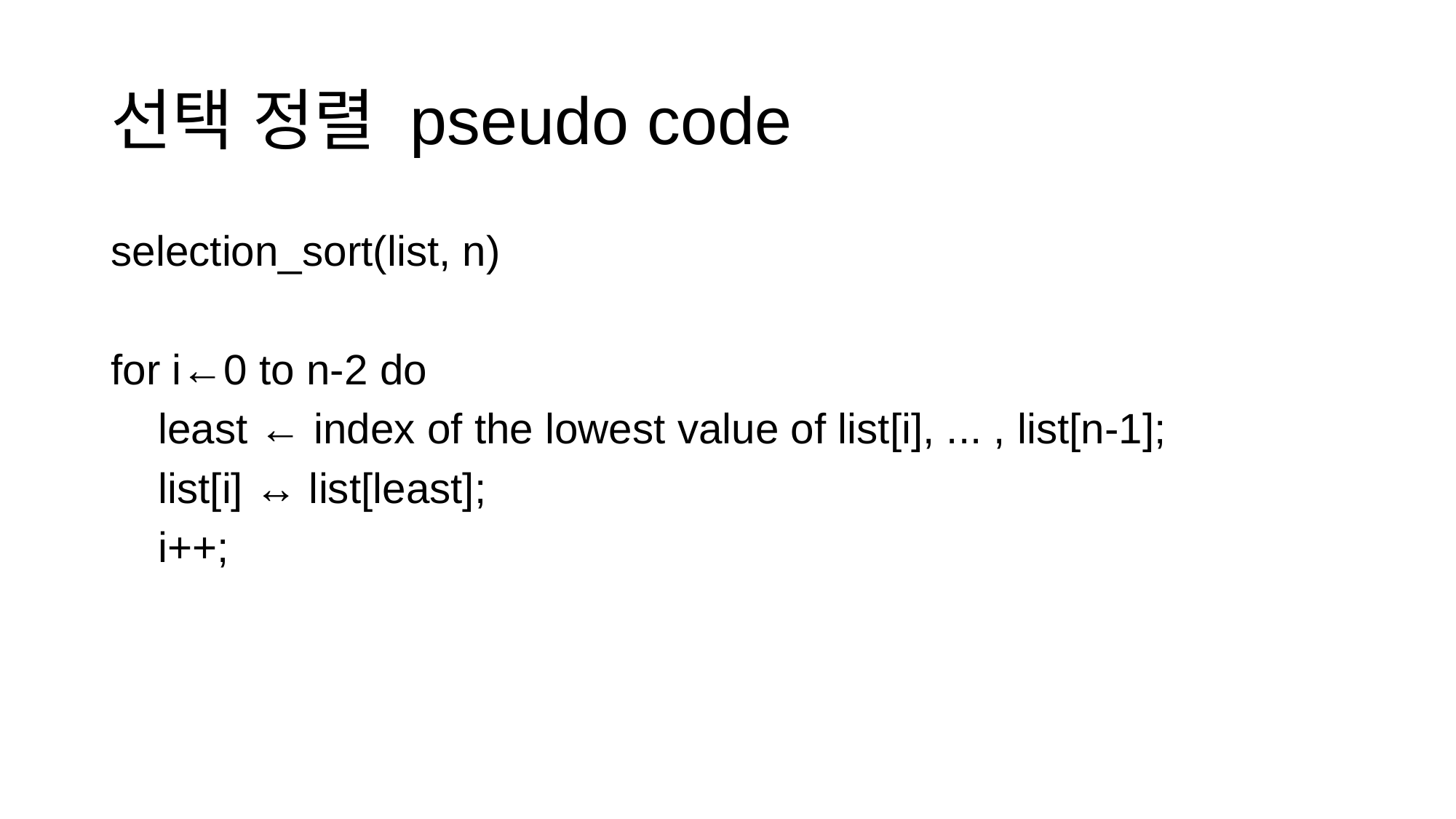

# 선택 정렬 pseudo code
selection_sort(list, n)

for i←0 to n-2 do
    least ← index of the lowest value of list[i], ... , list[n-1];
    list[i] ↔ list[least];
    i++;